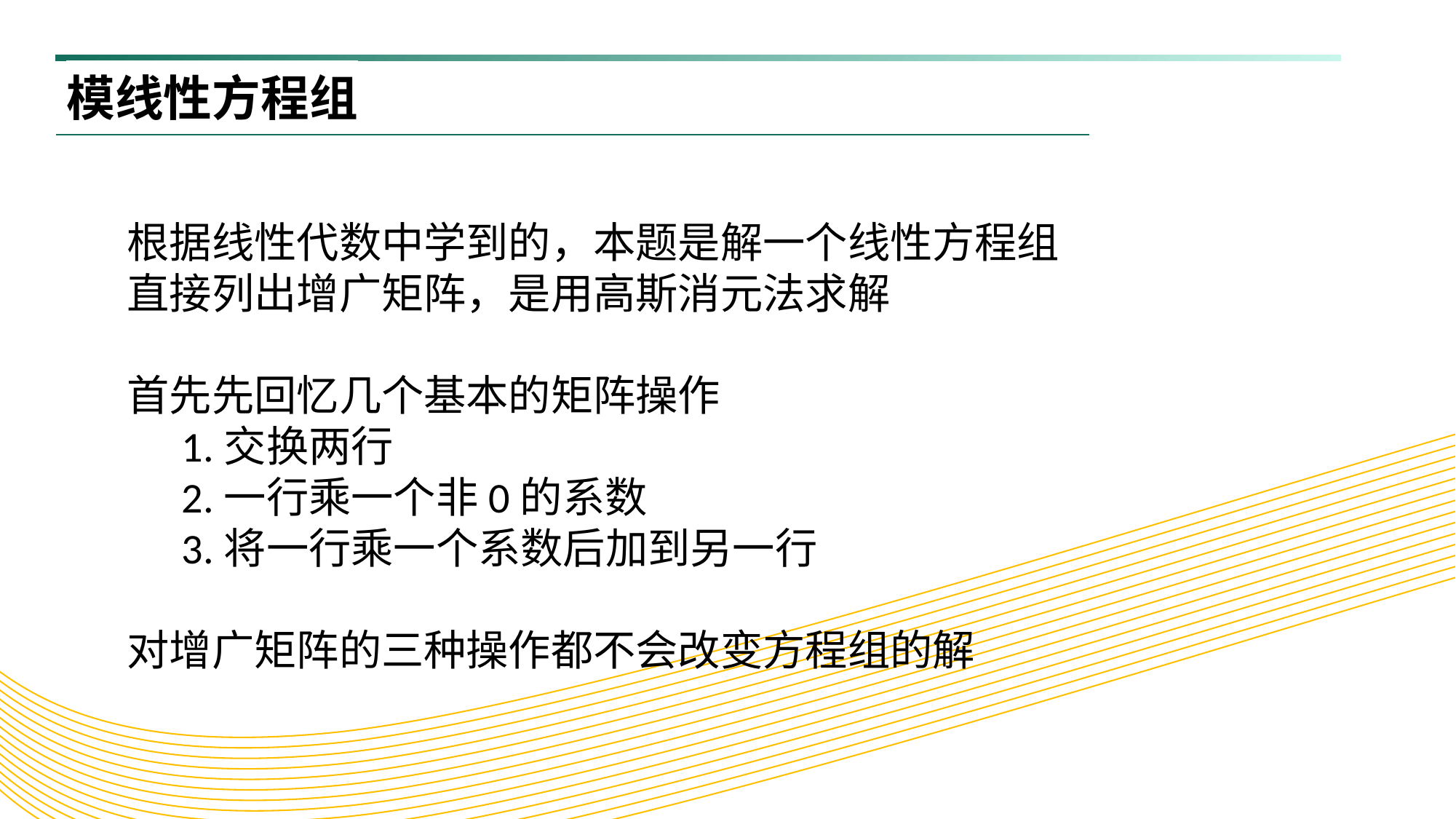

模线性方程组
根据线性代数中学到的，本题是解一个线性方程组
直接列出增广矩阵，是用高斯消元法求解

首先先回忆几个基本的矩阵操作
1.交换两行
2.一行乘一个非0的系数
3.将一行乘一个系数后加到另一行

对增广矩阵的三种操作都不会改变方程组的解